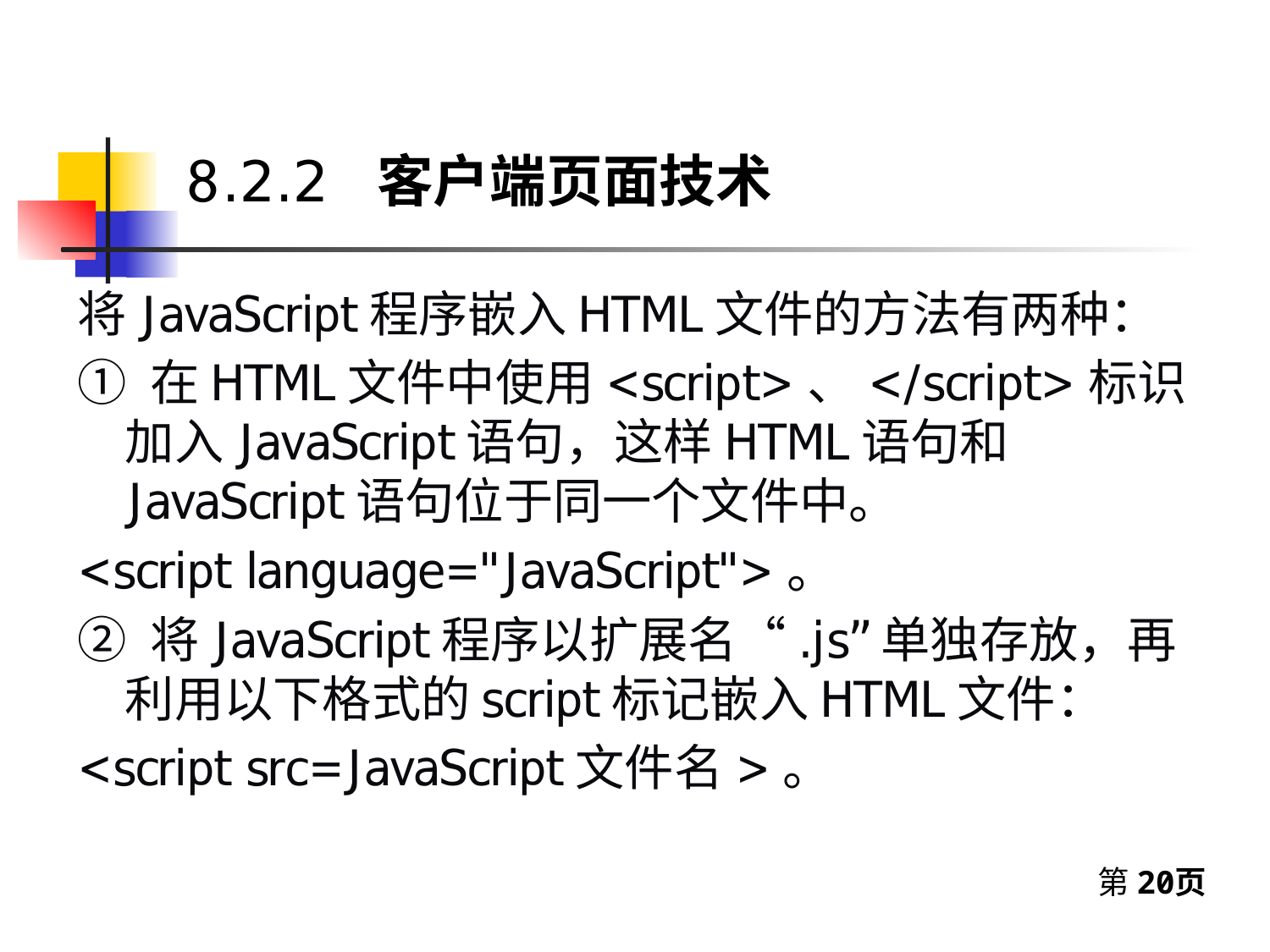

8.2.2  客户端页面技术
将JavaScript程序嵌入HTML文件的方法有两种：
① 在HTML文件中使用<script>、</script>标识加入JavaScript语句，这样HTML语句和JavaScript语句位于同一个文件中。
<script language="JavaScript">。
② 将JavaScript程序以扩展名“.js”单独存放，再利用以下格式的script标记嵌入HTML文件：
<script src=JavaScript文件名>。